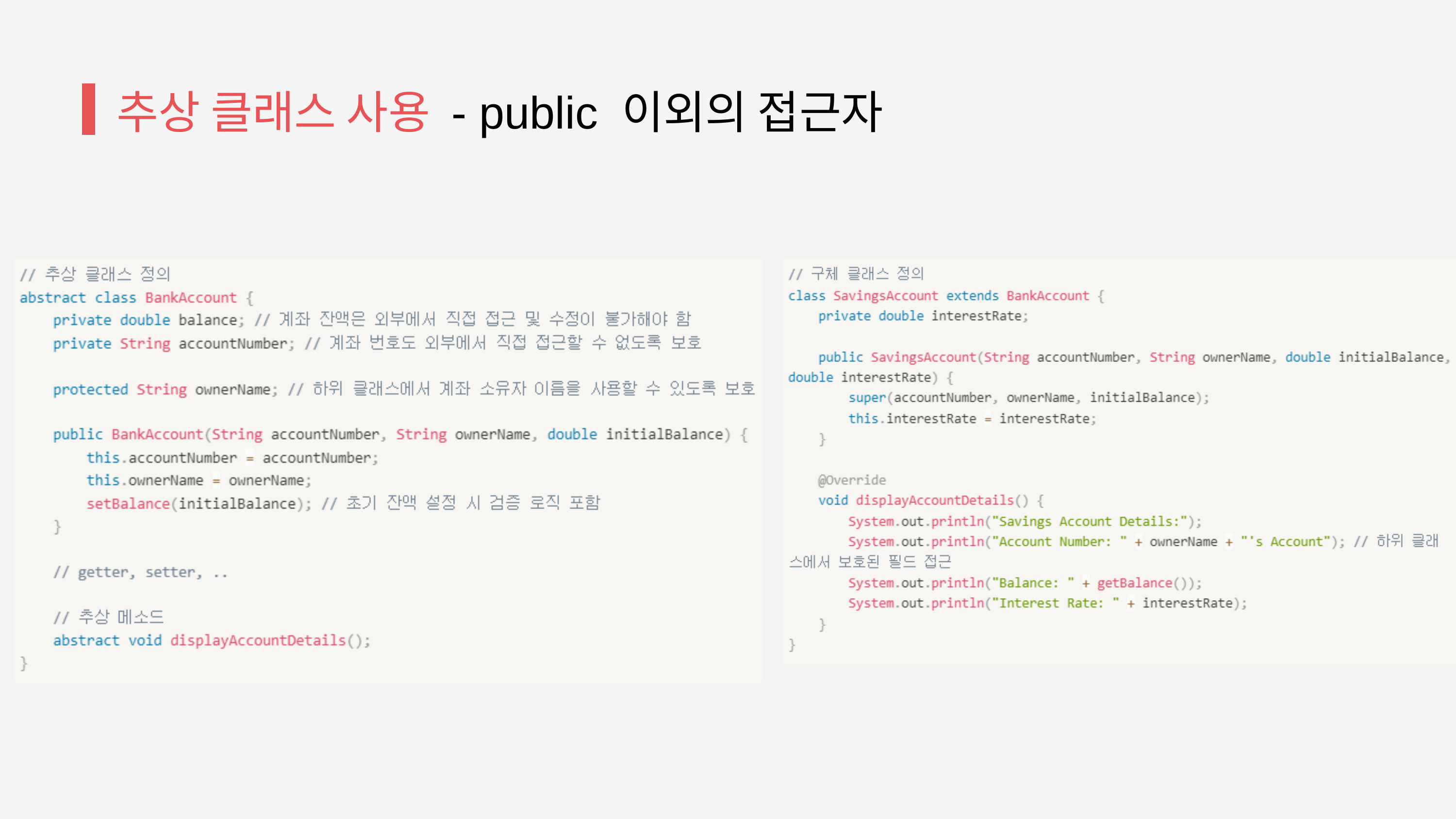

추상 클래스 사용 - public 이외의 접근자